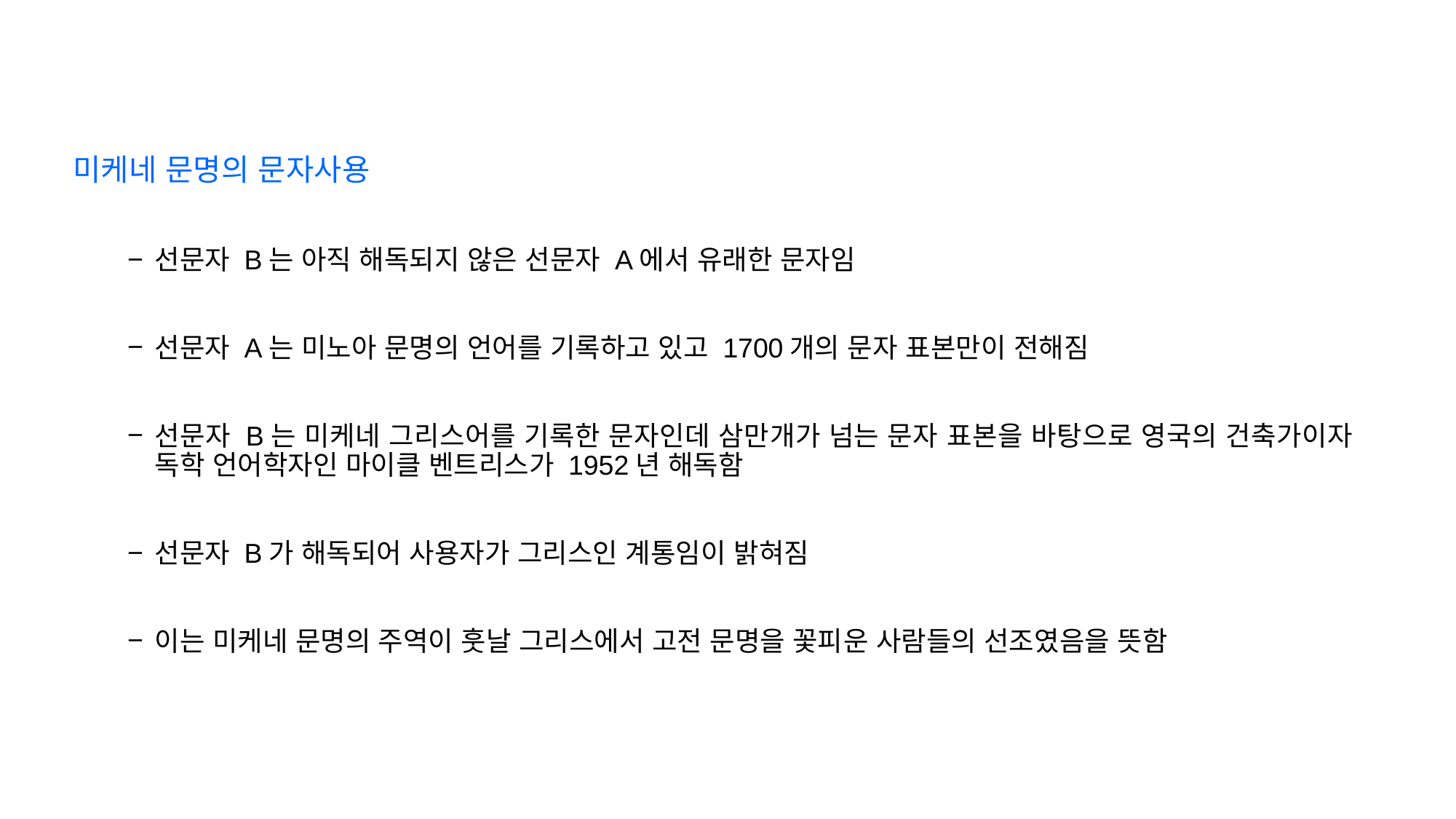

미케네 문명의 문자사용

선문자 B는 아직 해독되지 않은 선문자 A에서 유래한 문자임

선문자 A는 미노아 문명의 언어를 기록하고 있고 1700개의 문자 표본만이 전해짐

선문자 B는 미케네 그리스어를 기록한 문자인데 삼만개가 넘는 문자 표본을 바탕으로 영국의 건축가이자 독학 언어학자인 마이클 벤트리스가 1952년 해독함

선문자 B가 해독되어 사용자가 그리스인 계통임이 밝혀짐

이는 미케네 문명의 주역이 훗날 그리스에서 고전 문명을 꽃피운 사람들의 선조였음을 뜻함